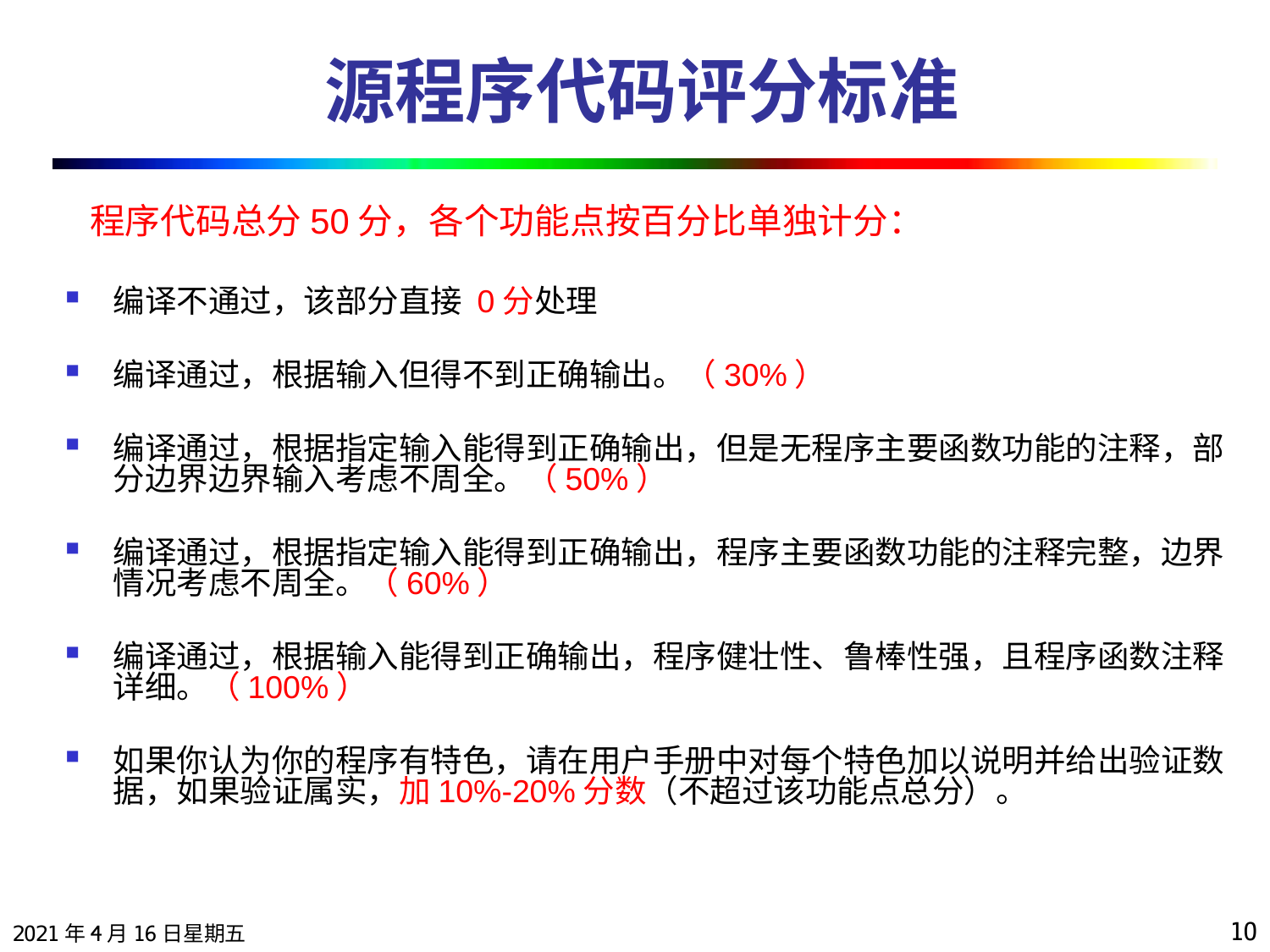

# 源程序代码评分标准
  程序代码总分50分，各个功能点按百分比单独计分：

编译不通过，该部分直接 0分处理

编译通过，根据输入但得不到正确输出。（30%）

编译通过，根据指定输入能得到正确输出，但是无程序主要函数功能的注释，部分边界边界输入考虑不周全。（50%）

编译通过，根据指定输入能得到正确输出，程序主要函数功能的注释完整，边界情况考虑不周全。（60%）

编译通过，根据输入能得到正确输出，程序健壮性、鲁棒性强，且程序函数注释详细。（100%）

如果你认为你的程序有特色，请在用户手册中对每个特色加以说明并给出验证数据，如果验证属实，加10%-20%分数（不超过该功能点总分）。

2021年4月16日星期五
10